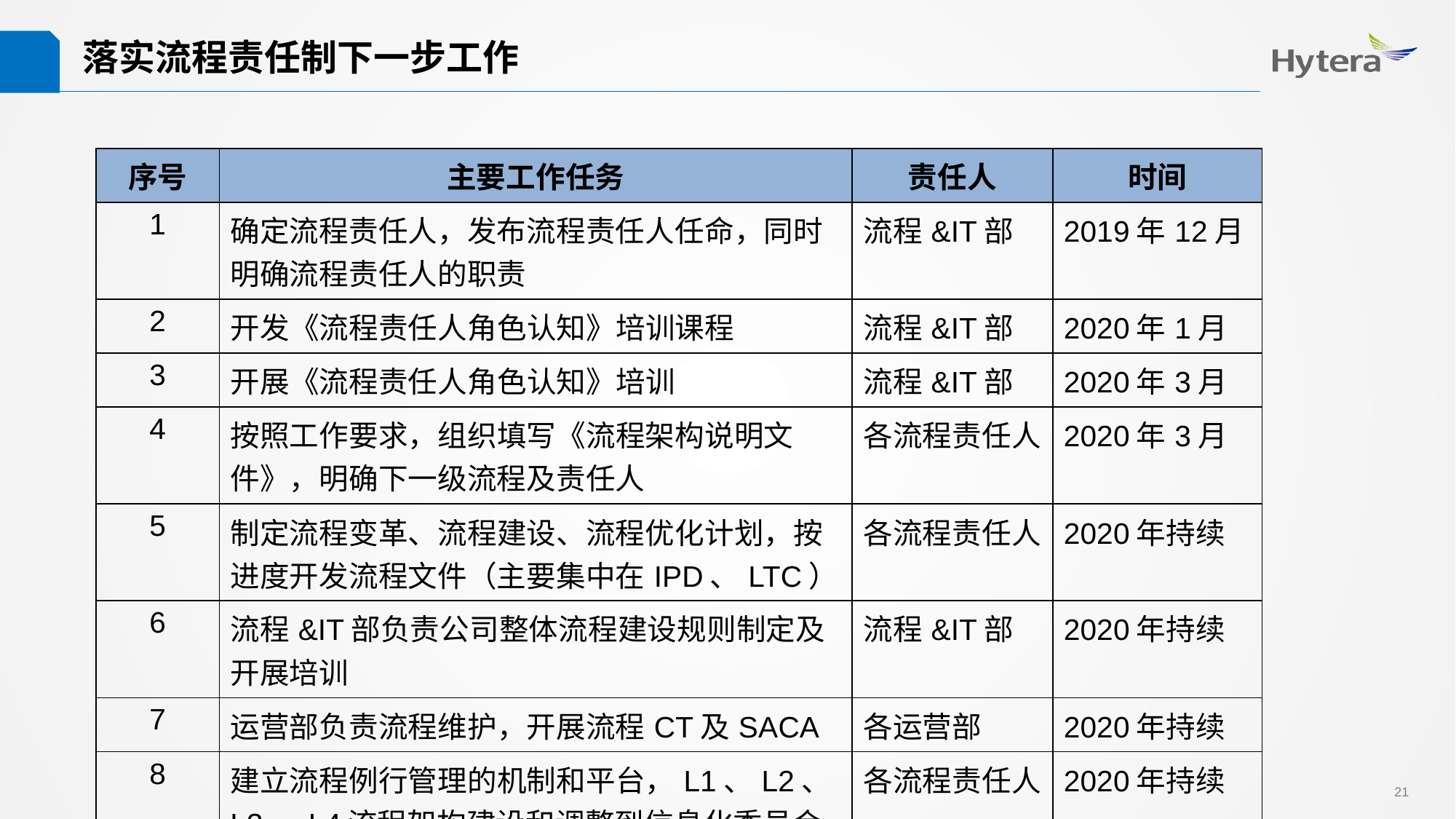

落实流程责任制下一步工作
| 序号 | 主要工作任务 | 责任人 | 时间 |
| --- | --- | --- | --- |
| 1 | 确定流程责任人，发布流程责任人任命，同时明确流程责任人的职责 | 流程&IT部 | 2019年12月 |
| 2 | 开发《流程责任人角色认知》培训课程 | 流程&IT部 | 2020年1月 |
| 3 | 开展《流程责任人角色认知》培训 | 流程&IT部 | 2020年3月 |
| 4 | 按照工作要求，组织填写《流程架构说明文件》，明确下一级流程及责任人 | 各流程责任人 | 2020年3月 |
| 5 | 制定流程变革、流程建设、流程优化计划，按进度开发流程文件（主要集中在IPD、LTC） | 各流程责任人 | 2020年持续 |
| 6 | 流程&IT部负责公司整体流程建设规则制定及开展培训 | 流程&IT部 | 2020年持续 |
| 7 | 运营部负责流程维护，开展流程CT及SACA | 各运营部 | 2020年持续 |
| 8 | 建立流程例行管理的机制和平台，L1、L2、L3、L4流程架构建设和调整到信息化委员会汇报 | 各流程责任人 | 2020年持续 |